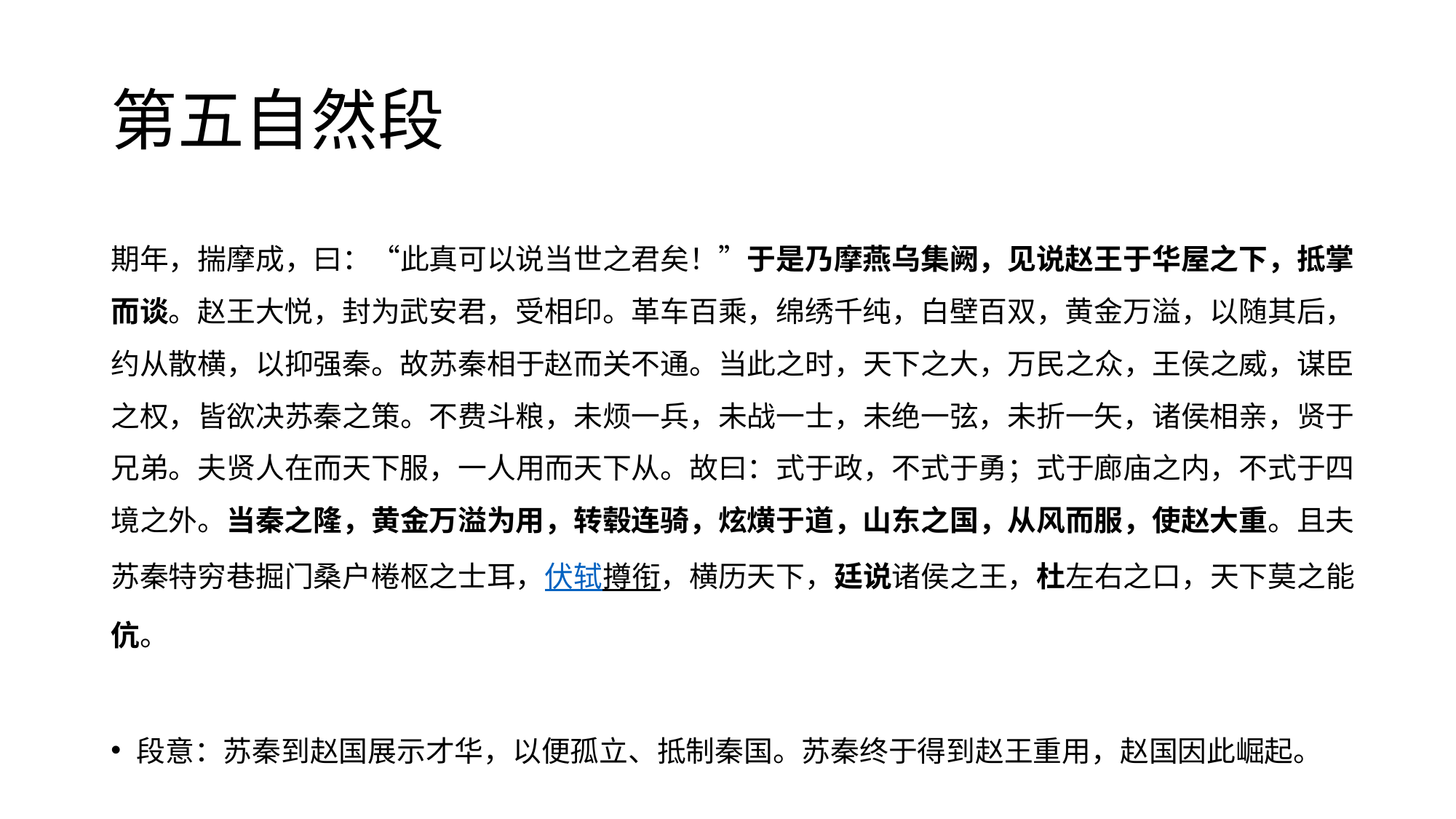

# 第五自然段
期年，揣摩成，曰：“此真可以说当世之君矣！”于是乃摩燕乌集阙，见说赵王于华屋之下，抵掌而谈。赵王大悦，封为武安君，受相印。革车百乘，绵绣千纯，白壁百双，黄金万溢，以随其后，约从散横，以抑强秦。故苏秦相于赵而关不通。当此之时，天下之大，万民之众，王侯之威，谋臣之权，皆欲决苏秦之策。不费斗粮，未烦一兵，未战一士，未绝一弦，未折一矢，诸侯相亲，贤于兄弟。夫贤人在而天下服，一人用而天下从。故曰：式于政，不式于勇；式于廊庙之内，不式于四境之外。当秦之隆，黄金万溢为用，转毂连骑，炫熿于道，山东之国，从风而服，使赵大重。且夫苏秦特穷巷掘门桑户棬枢之士耳，伏轼撙衔，横历天下，廷说诸侯之王，杜左右之口，天下莫之能伉。

段意：苏秦到赵国展示才华，以便孤立、抵制秦国。苏秦终于得到赵王重用，赵国因此崛起。